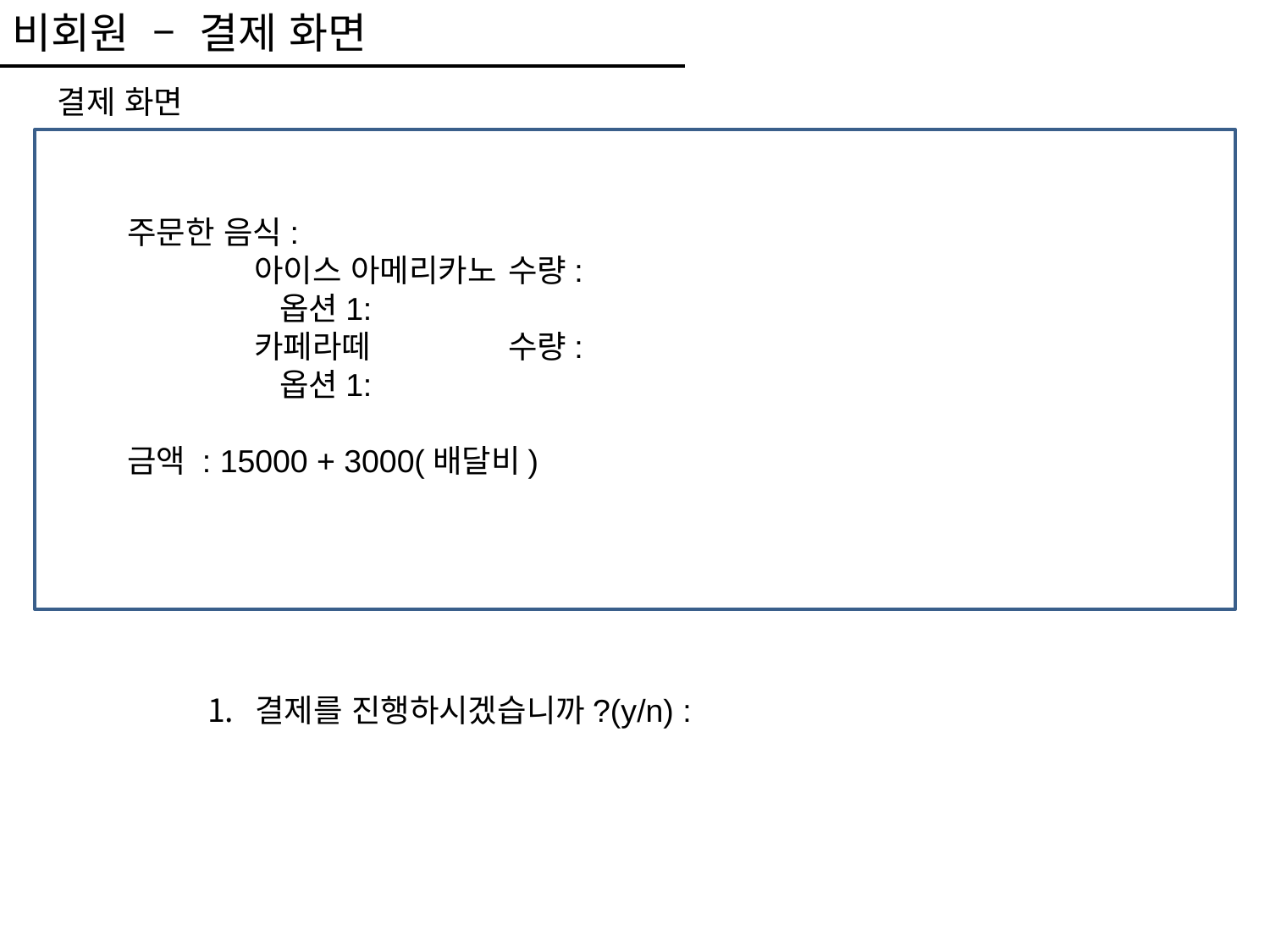

비회원  –  결제 화면
결제 화면

주문한 음식:
	아이스 아메리카노 	수량:
	  옵션1:
	카페라떼		수량:
	  옵션1:

금액 : 15000 + 3000(배달비)

결제를 진행하시겠습니까?(y/n) :